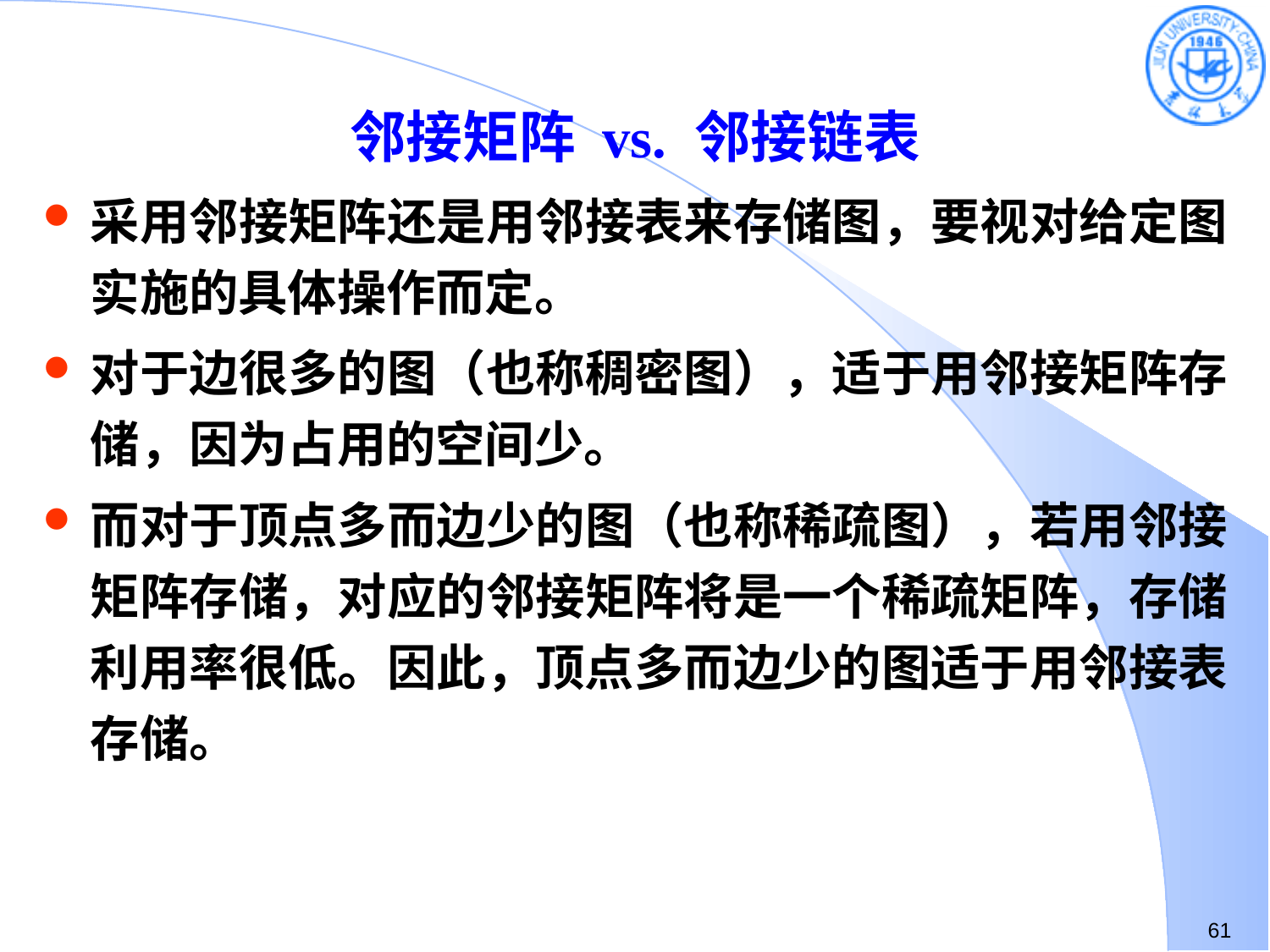

邻接矩阵 vs. 邻接链表
采用邻接矩阵还是用邻接表来存储图，要视对给定图实施的具体操作而定。
对于边很多的图（也称稠密图），适于用邻接矩阵存储，因为占用的空间少。
而对于顶点多而边少的图（也称稀疏图），若用邻接矩阵存储，对应的邻接矩阵将是一个稀疏矩阵，存储利用率很低。因此，顶点多而边少的图适于用邻接表存储。